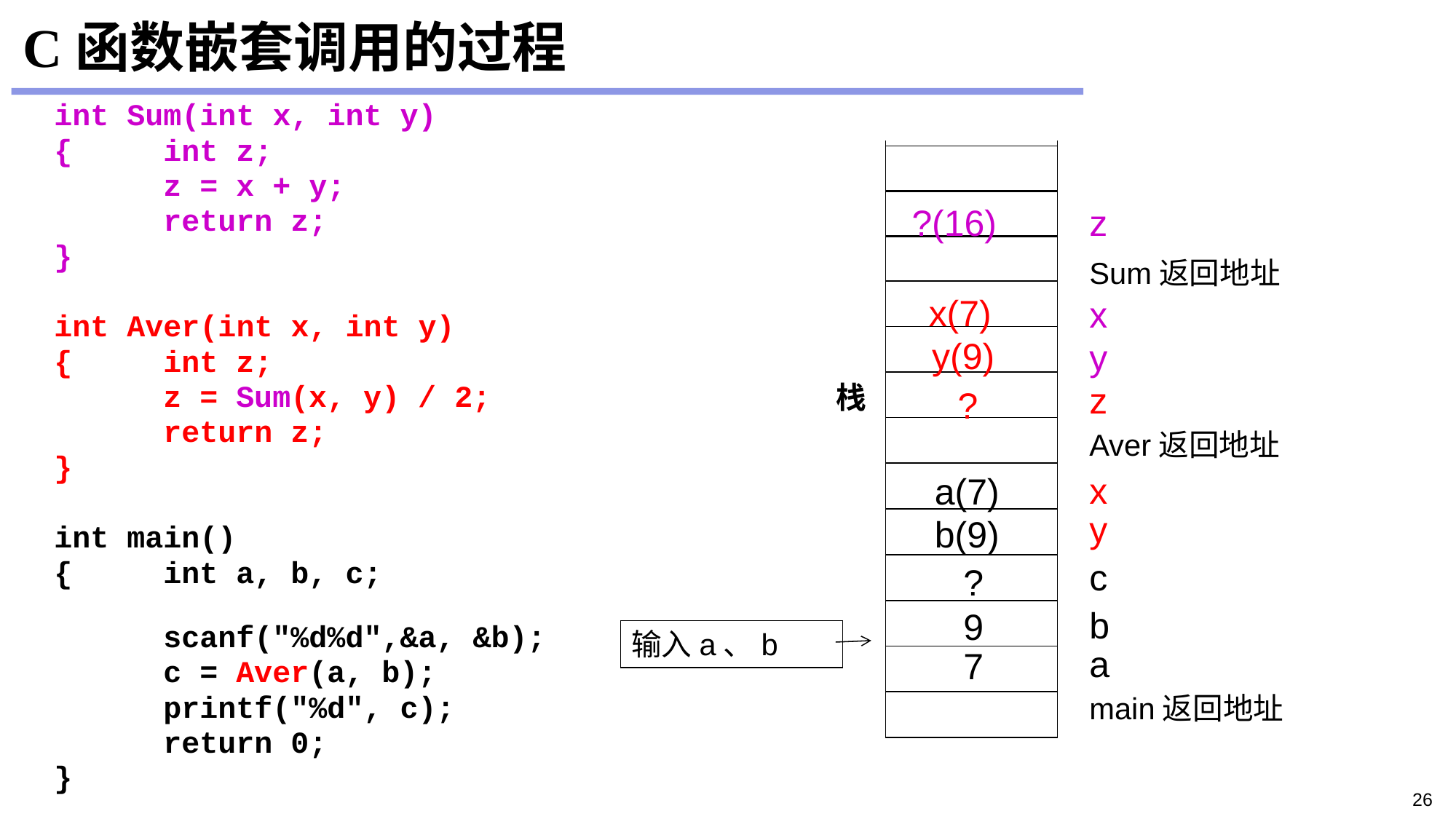

# C函数嵌套调用的过程
	int Sum(int x, int y)
	{	int z;
	   	z = x + y;
		return z;
	}

	int Aver(int x, int y)
	{	int z;
		z = Sum(x, y) / 2;
		return z;
	}

	int main()
	{	int a, b, c;
		scanf("%d%d",&a, &b);
	 	c = Aver(a, b);
		printf("%d", c);
		return 0;
	}

栈

?(16)
z
Sum返回地址
x(7)
x
y(9)
y
z
?
Aver返回地址
x
a(7)
y
b(9)
c
?
b
9
输入a、b

a
7
main返回地址
26